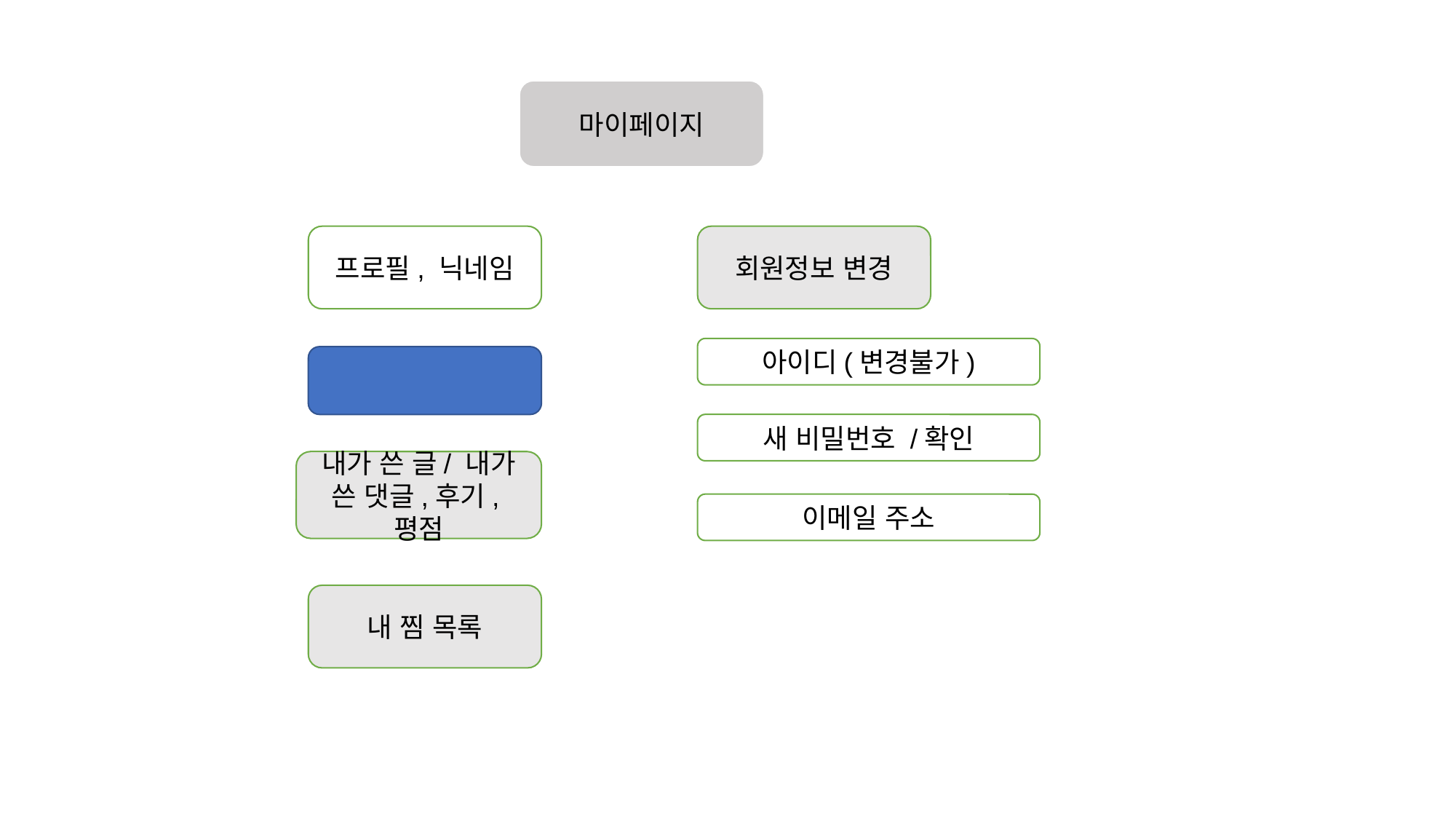

마이페이지
프로필, 닉네임
회원정보 변경
아이디(변경불가)

새 비밀번호 /확인
내가 쓴 글/ 내가 쓴 댓글,후기,평점
이메일 주소
내 찜 목록